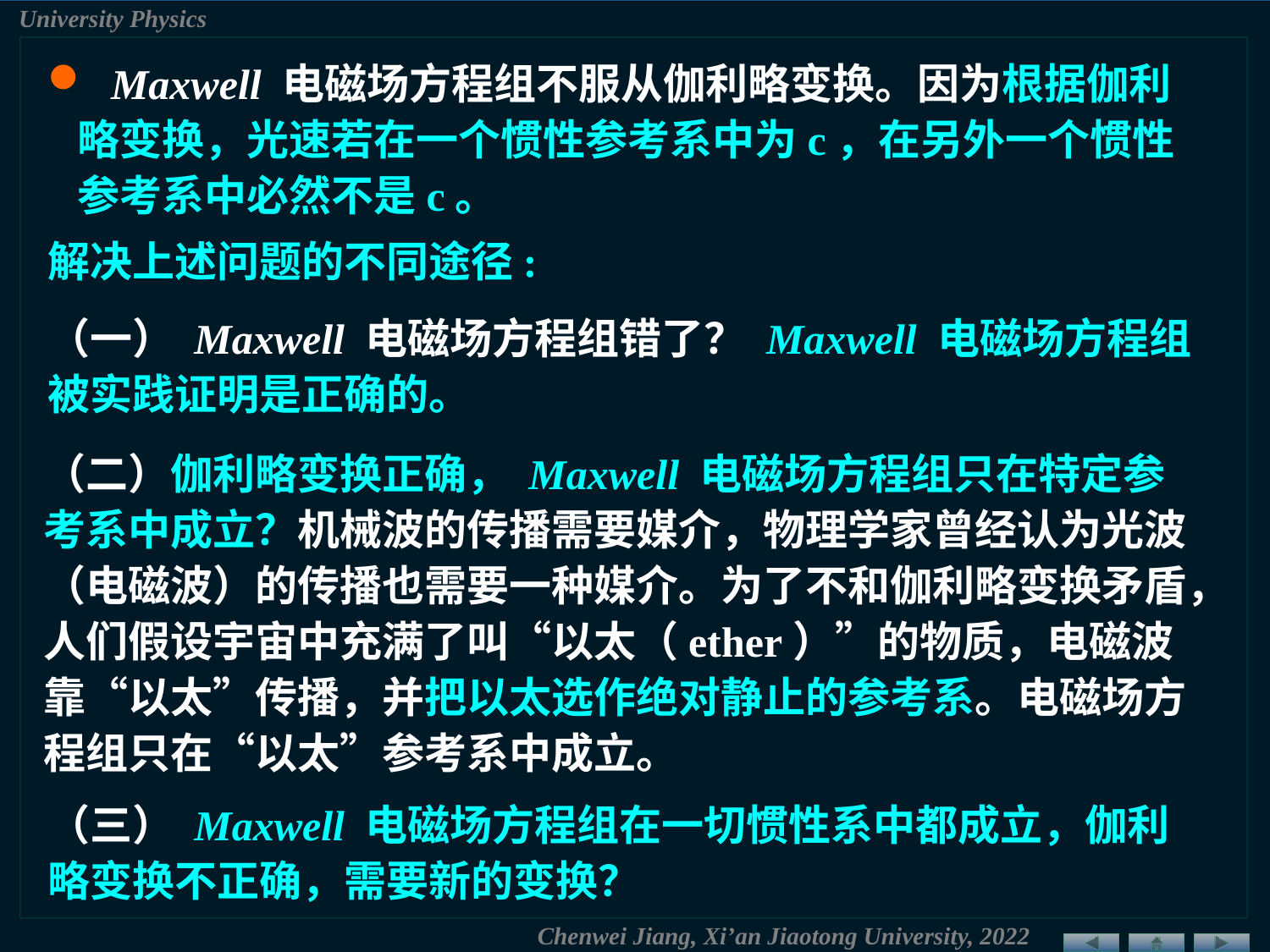

Maxwell 电磁场方程组不服从伽利略变换。因为根据伽利略变换，光速若在一个惯性参考系中为c，在另外一个惯性参考系中必然不是c。
解决上述问题的不同途径:
（一） Maxwell 电磁场方程组错了？ Maxwell 电磁场方程组被实践证明是正确的。
（二）伽利略变换正确， Maxwell 电磁场方程组只在特定参考系中成立？机械波的传播需要媒介，物理学家曾经认为光波（电磁波）的传播也需要一种媒介。为了不和伽利略变换矛盾，人们假设宇宙中充满了叫“以太（ether）”的物质，电磁波靠“以太”传播，并把以太选作绝对静止的参考系。电磁场方程组只在“以太”参考系中成立。
（三） Maxwell 电磁场方程组在一切惯性系中都成立，伽利略变换不正确，需要新的变换？